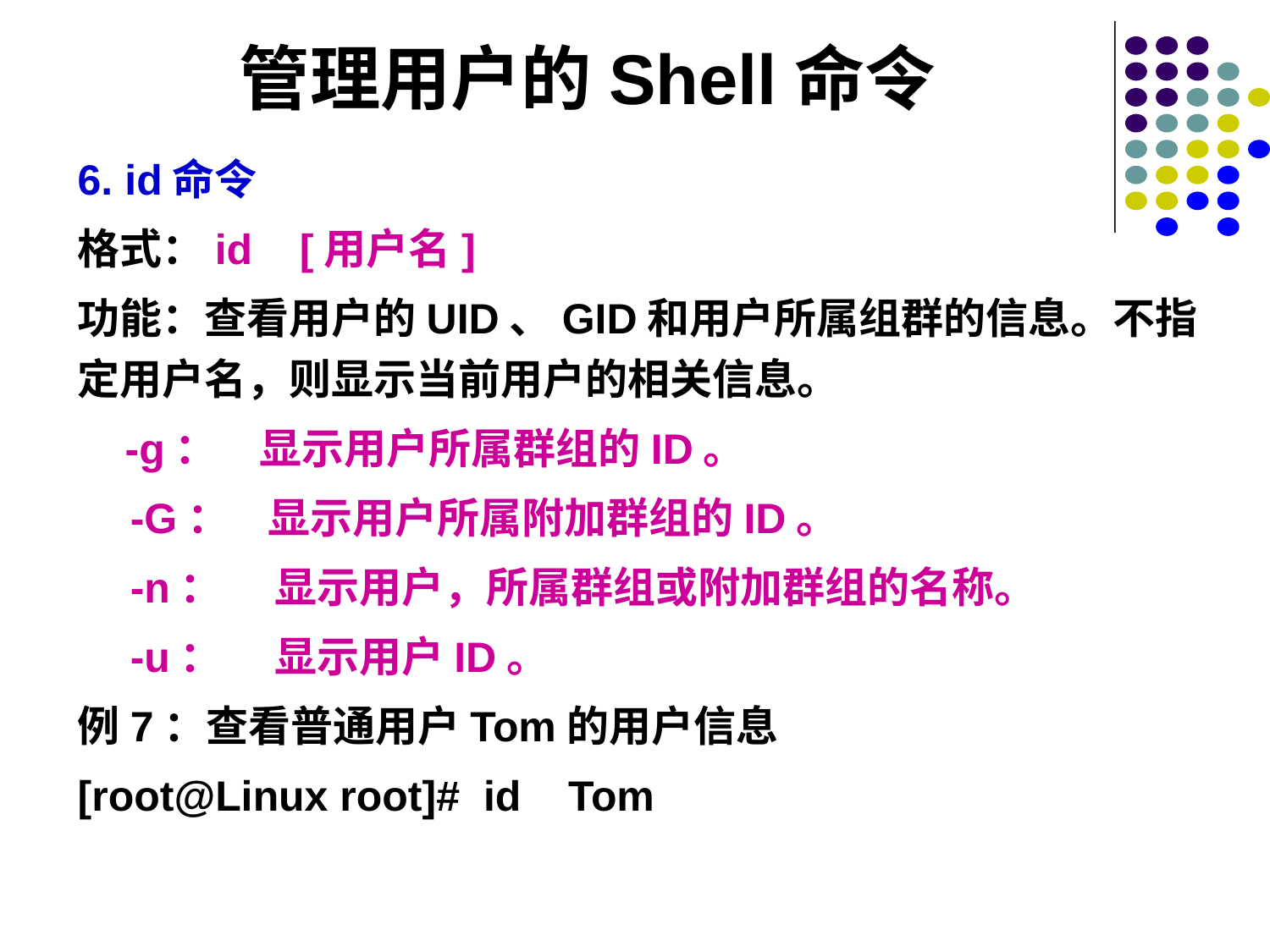

# 管理用户的Shell命令
6. id命令
格式：id    [用户名]
功能：查看用户的UID、GID和用户所属组群的信息。不指定用户名，则显示当前用户的相关信息。
    -g：　显示用户所属群组的ID。
　-G：    显示用户所属附加群组的ID。
　-n： 　显示用户，所属群组或附加群组的名称。
　-u：　 显示用户ID。
例7：查看普通用户Tom的用户信息
[root@Linux root]#  id    Tom